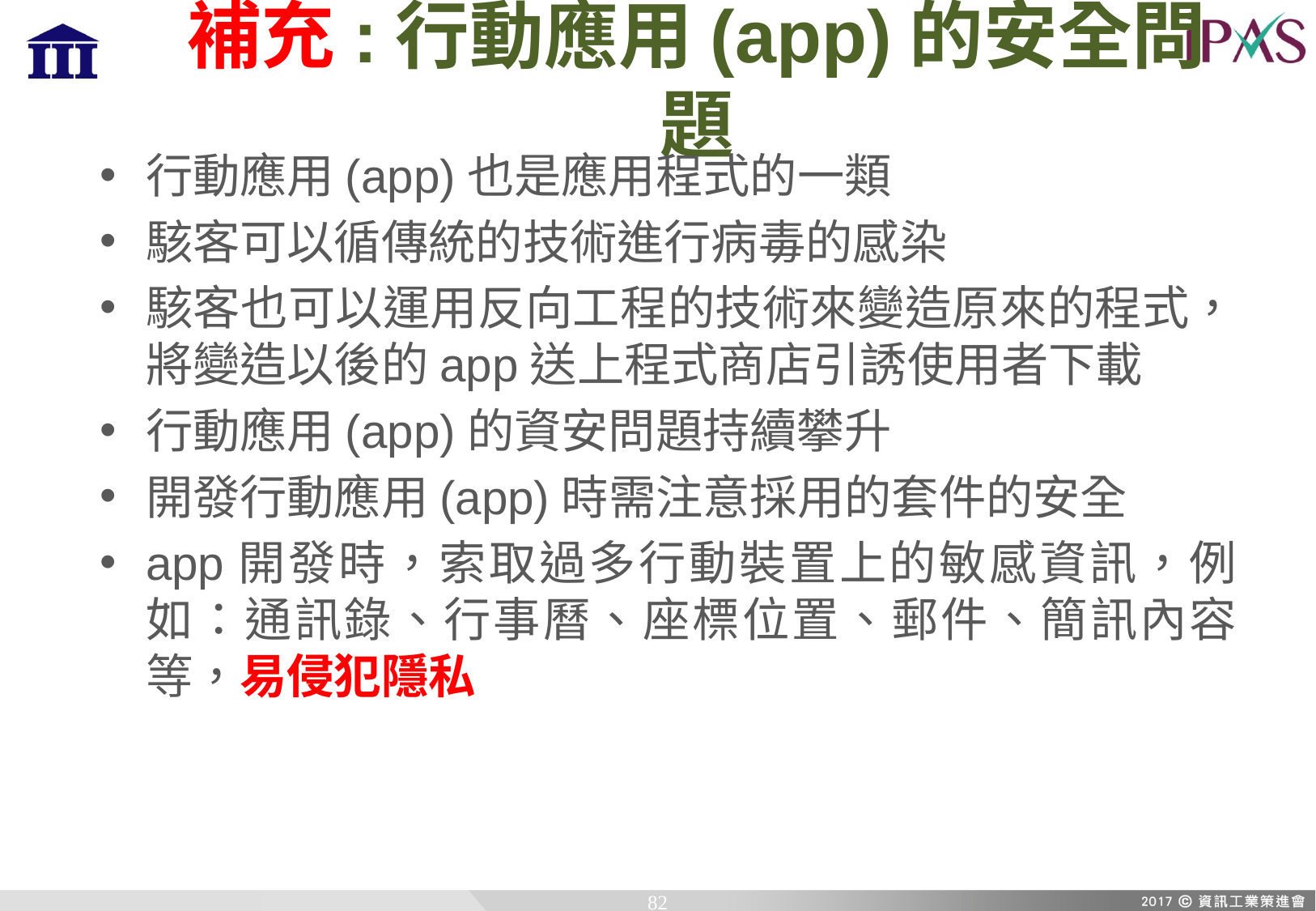

# 補充:行動應用(app)的安全問題
行動應用(app)也是應用程式的一類
駭客可以循傳統的技術進行病毒的感染
駭客也可以運用反向工程的技術來變造原來的程式，將變造以後的app送上程式商店引誘使用者下載
行動應用(app)的資安問題持續攀升
開發行動應用(app)時需注意採用的套件的安全
app開發時，索取過多行動裝置上的敏感資訊，例如：通訊錄、行事曆、座標位置、郵件、簡訊內容等，易侵犯隱私
82